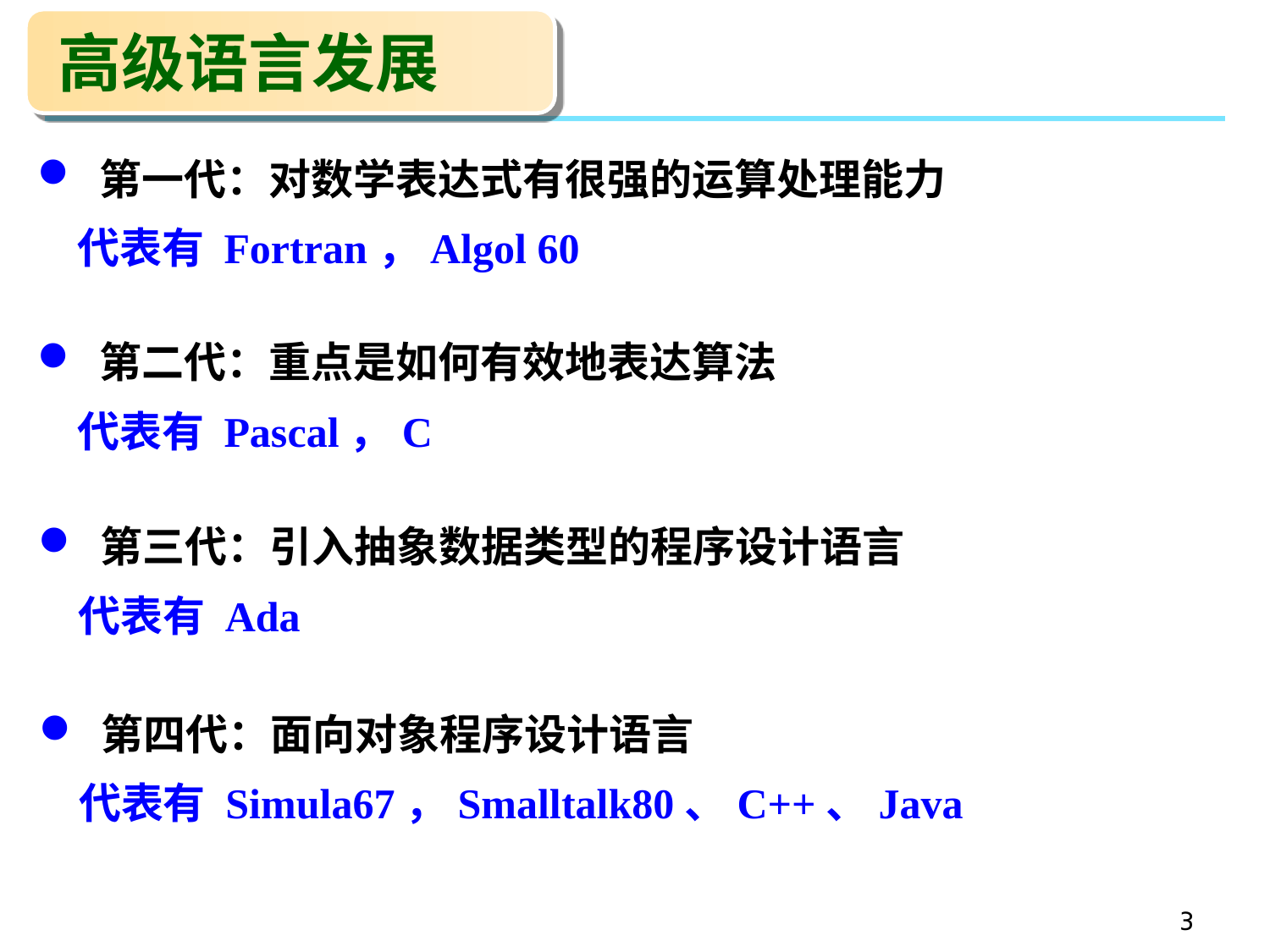

# 高级语言发展
 第一代：对数学表达式有很强的运算处理能力
代表有 Fortran，Algol 60
 第二代：重点是如何有效地表达算法
代表有 Pascal，C
 第三代：引入抽象数据类型的程序设计语言
代表有 Ada
 第四代：面向对象程序设计语言
代表有 Simula67，Smalltalk80、C++、Java
3